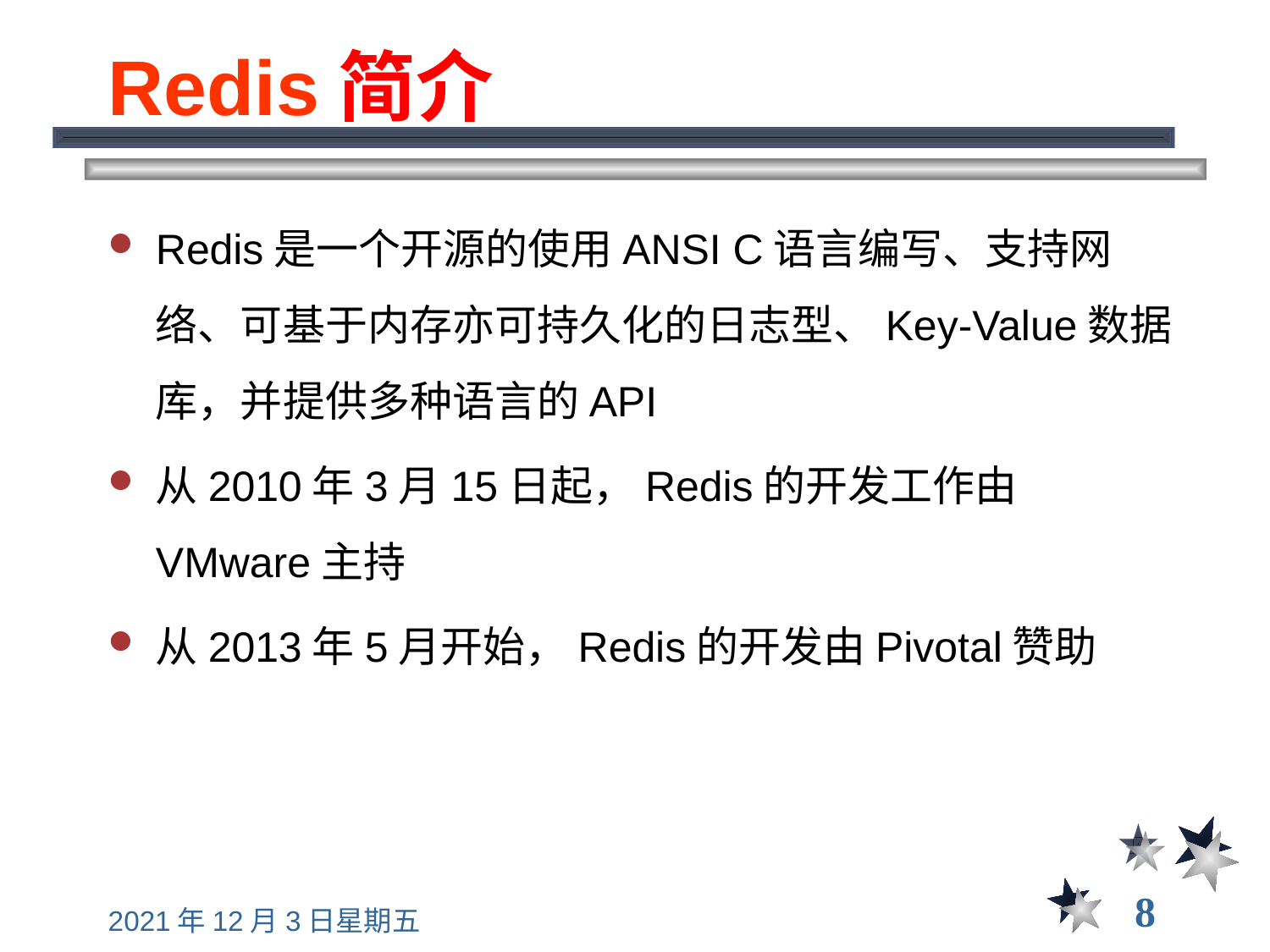

# Redis简介
Redis是一个开源的使用ANSI C语言编写、支持网络、可基于内存亦可持久化的日志型、Key-Value数据库，并提供多种语言的API
从2010年3月15日起，Redis的开发工作由VMware主持
从2013年5月开始，Redis的开发由Pivotal赞助
8
2021年12月3日星期五
大数据管理----前言